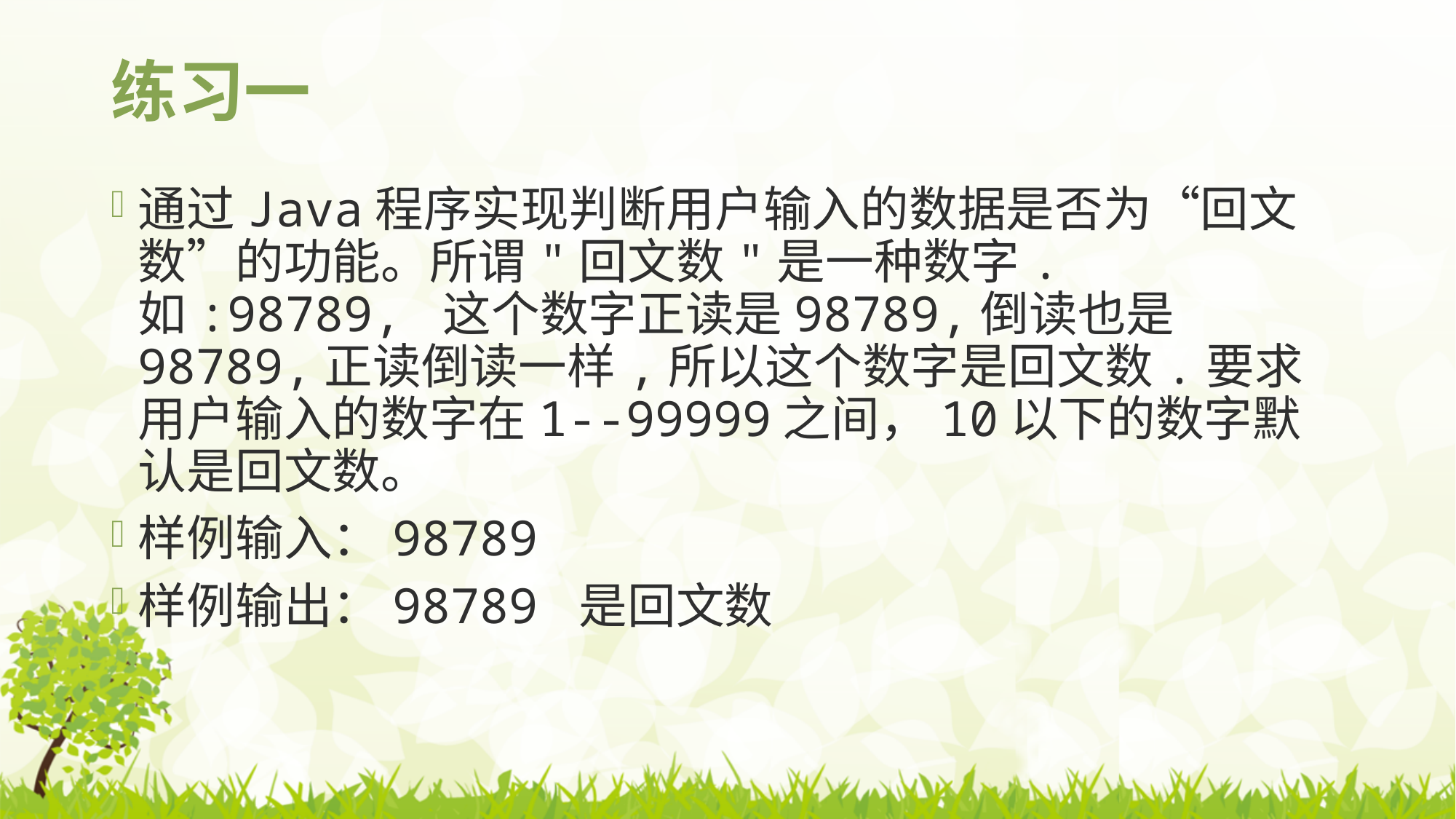

# 练习一
通过Java程序实现判断用户输入的数据是否为“回文数”的功能。所谓"回文数"是一种数字.如:98789, 这个数字正读是98789,倒读也是98789,正读倒读一样,所以这个数字是回文数.要求用户输入的数字在1--99999之间，10以下的数字默认是回文数。
样例输入：98789
样例输出：98789 是回文数